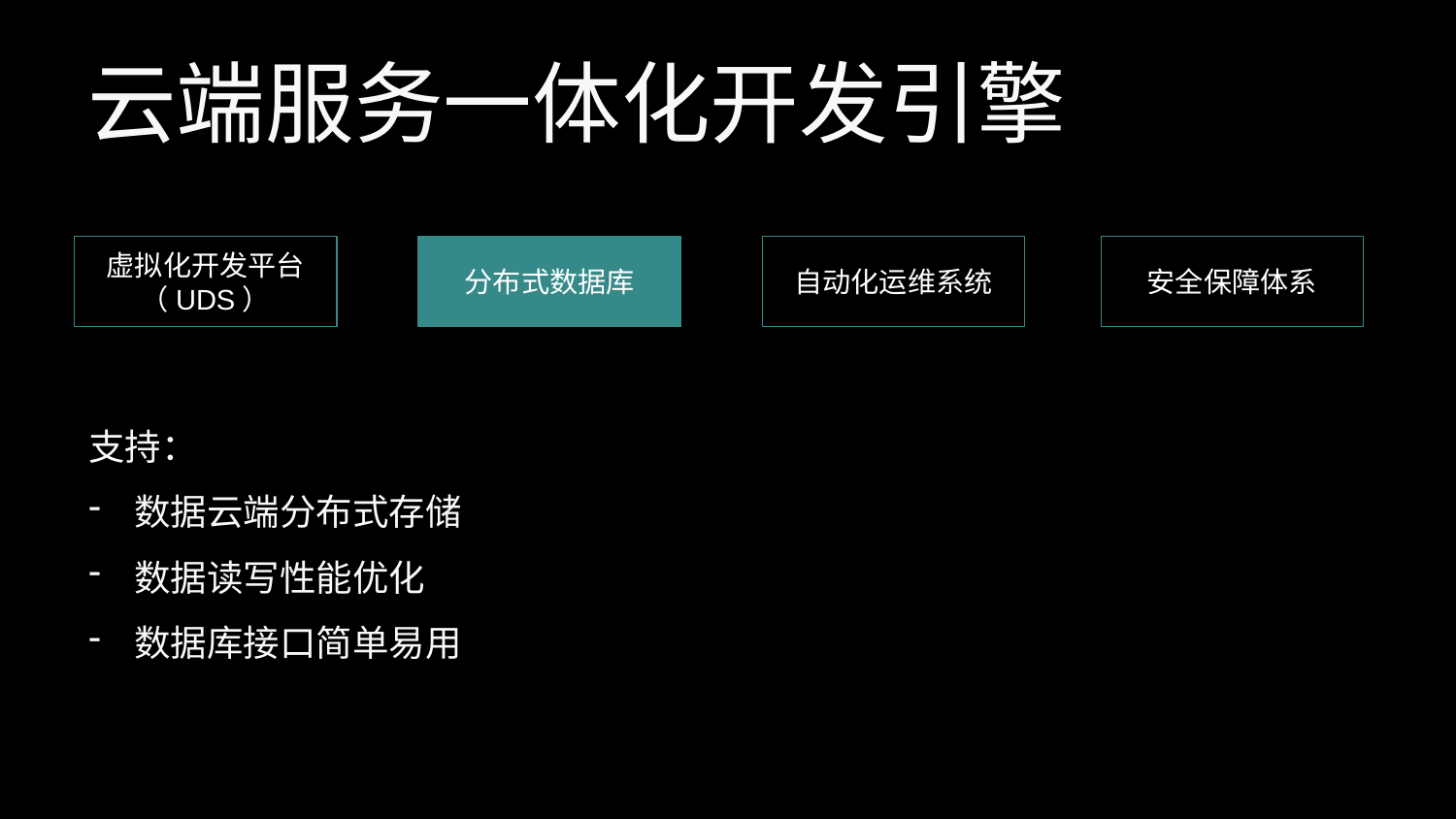

# 云端服务一体化开发引擎
虚拟化开发平台
（UDS）
分布式数据库
自动化运维系统
安全保障体系
支持：
数据云端分布式存储
数据读写性能优化
数据库接口简单易用